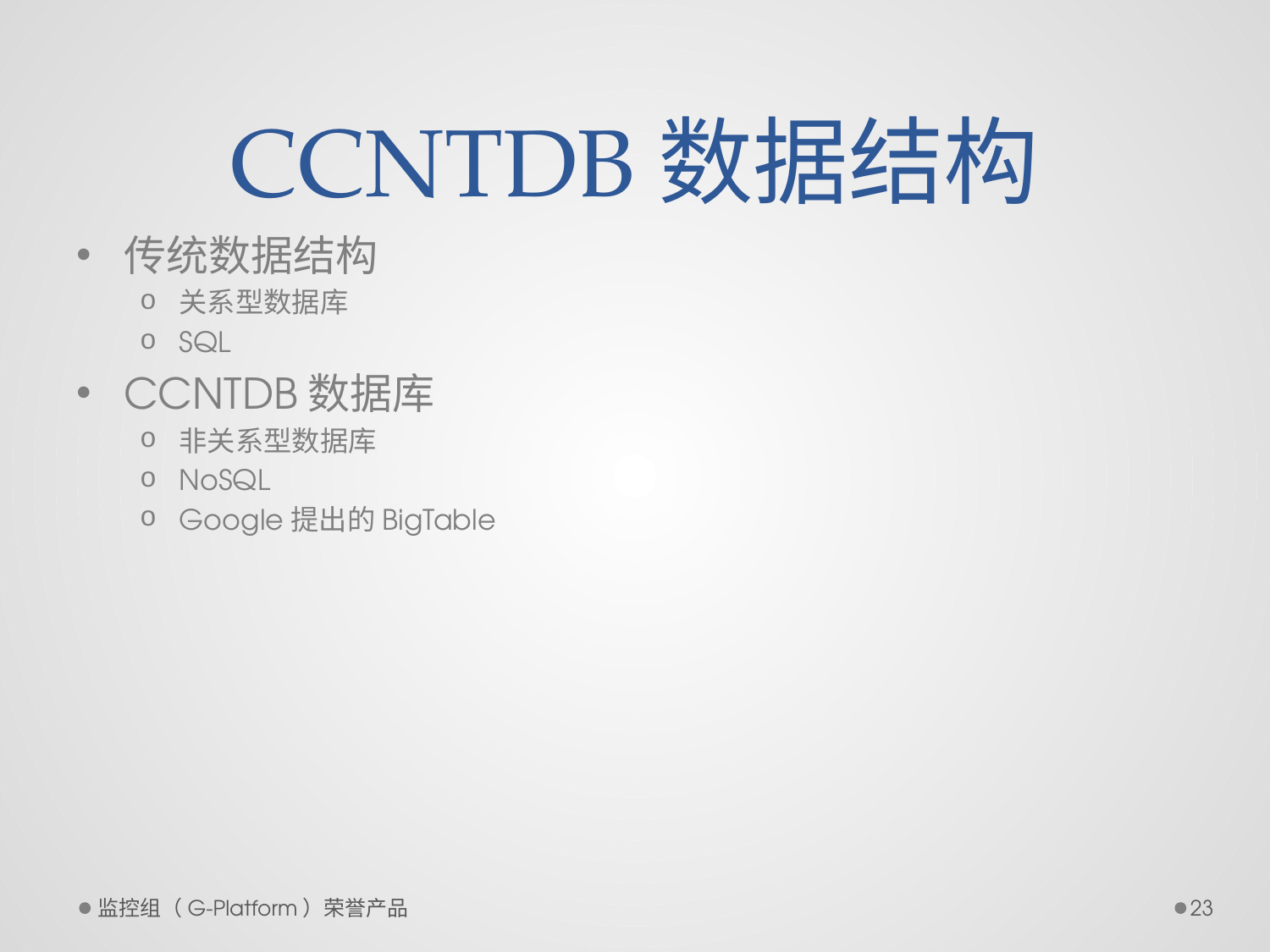

# CCNTDB数据结构
传统数据结构
关系型数据库
SQL
CCNTDB数据库
非关系型数据库
NoSQL
Google提出的BigTable
监控组（G-Platform）荣誉产品
23